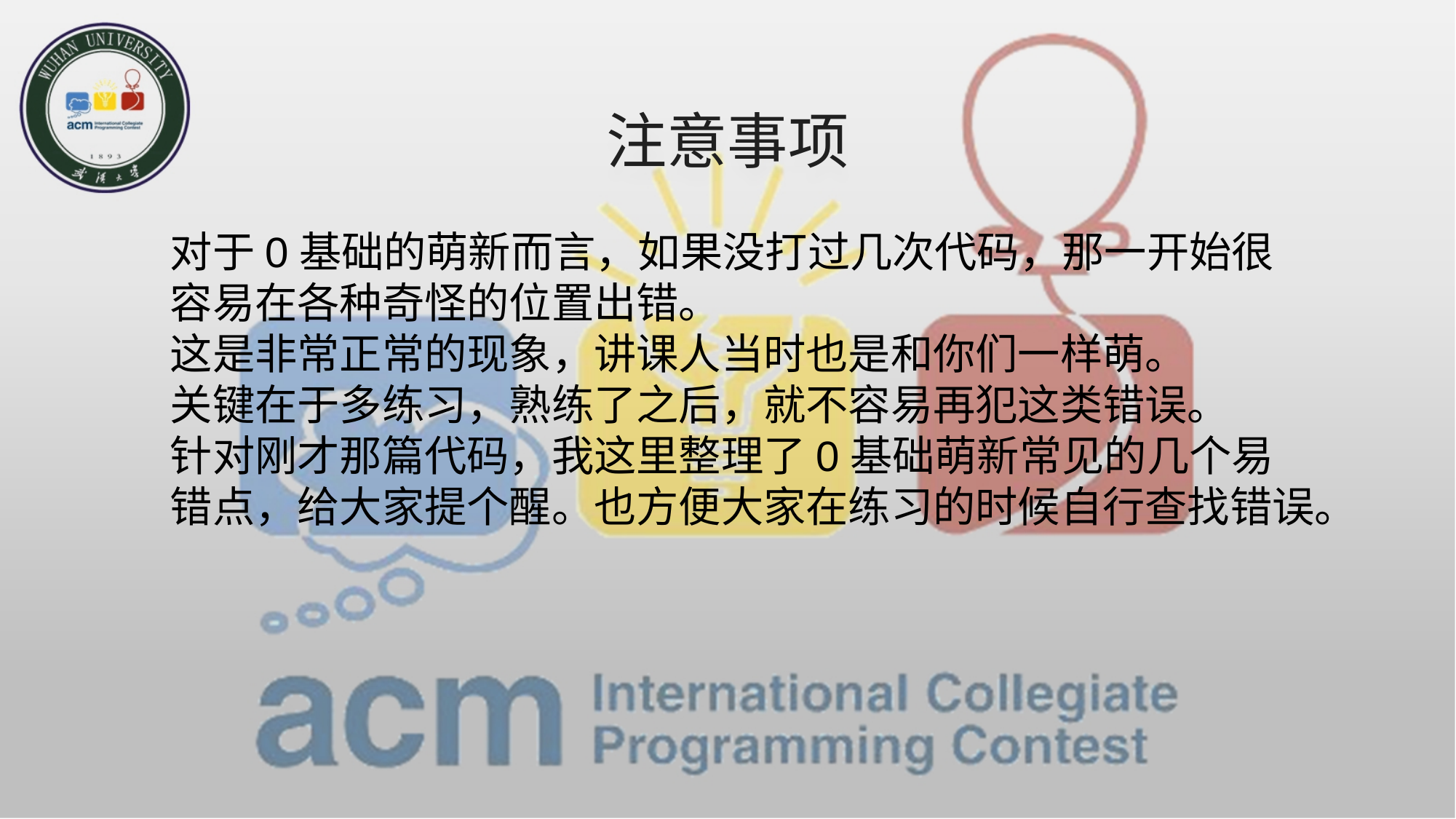

# 注意事项
对于0基础的萌新而言，如果没打过几次代码，那一开始很容易在各种奇怪的位置出错。
这是非常正常的现象，讲课人当时也是和你们一样萌。
关键在于多练习，熟练了之后，就不容易再犯这类错误。
针对刚才那篇代码，我这里整理了0基础萌新常见的几个易错点，给大家提个醒。也方便大家在练习的时候自行查找错误。